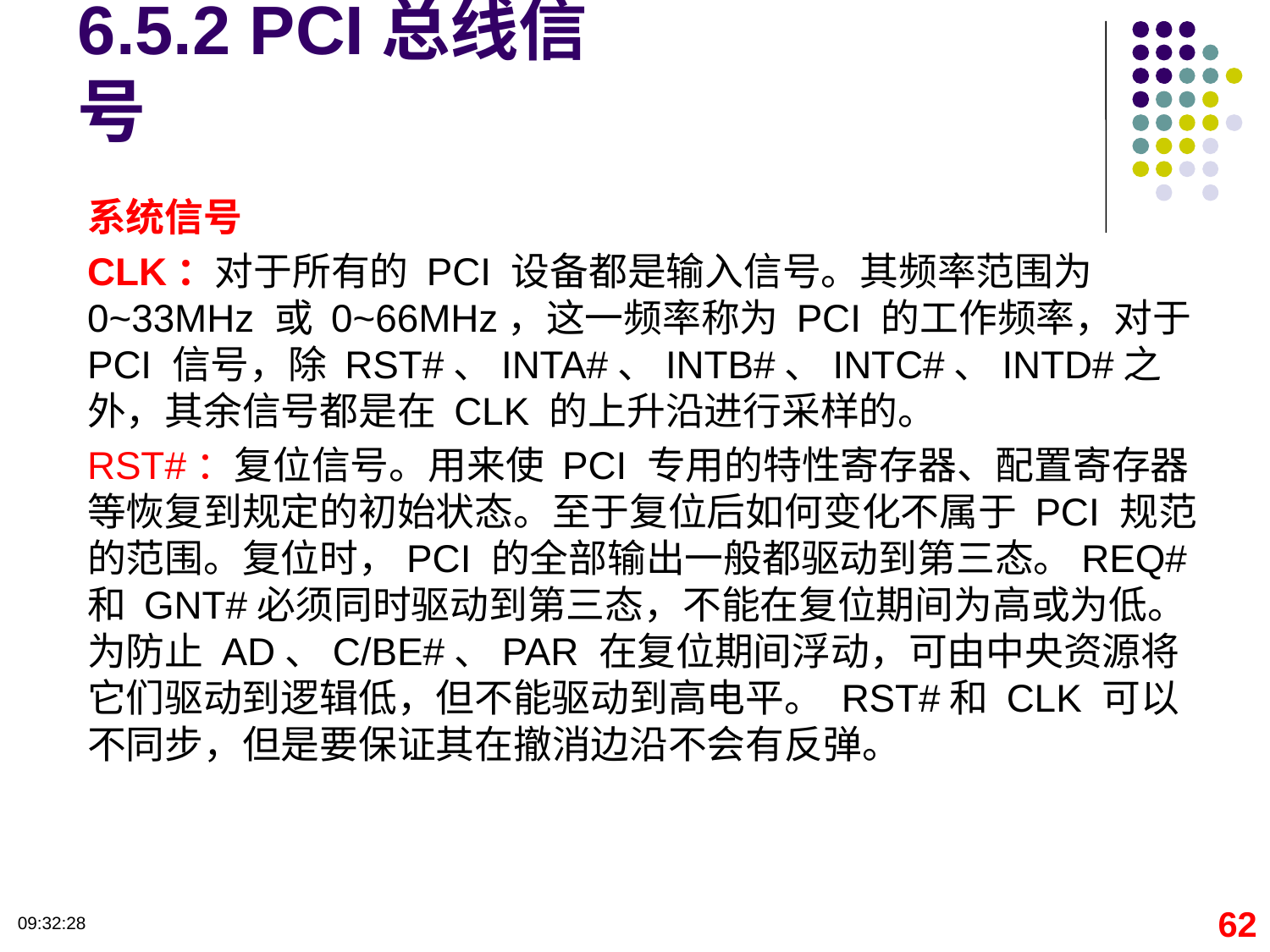

# 6.5.2 PCI总线信号
系统信号
CLK：对于所有的 PCI 设备都是输入信号。其频率范围为 0~33MHz 或 0~66MHz，这一频率称为 PCI 的工作频率，对于 PCI 信号，除 RST#、INTA#、INTB#、INTC#、INTD#之外，其余信号都是在 CLK 的上升沿进行采样的。
RST#：复位信号。用来使 PCI 专用的特性寄存器、配置寄存器等恢复到规定的初始状态。至于复位后如何变化不属于 PCI 规范的范围。复位时，PCI 的全部输出一般都驱动到第三态。REQ#和 GNT#必须同时驱动到第三态，不能在复位期间为高或为低。 为防止 AD、C/BE#、PAR 在复位期间浮动，可由中央资源将它们驱动到逻辑低，但不能驱动到高电平。 RST#和 CLK 可以不同步，但是要保证其在撤消边沿不会有反弹。
62
09:32:28